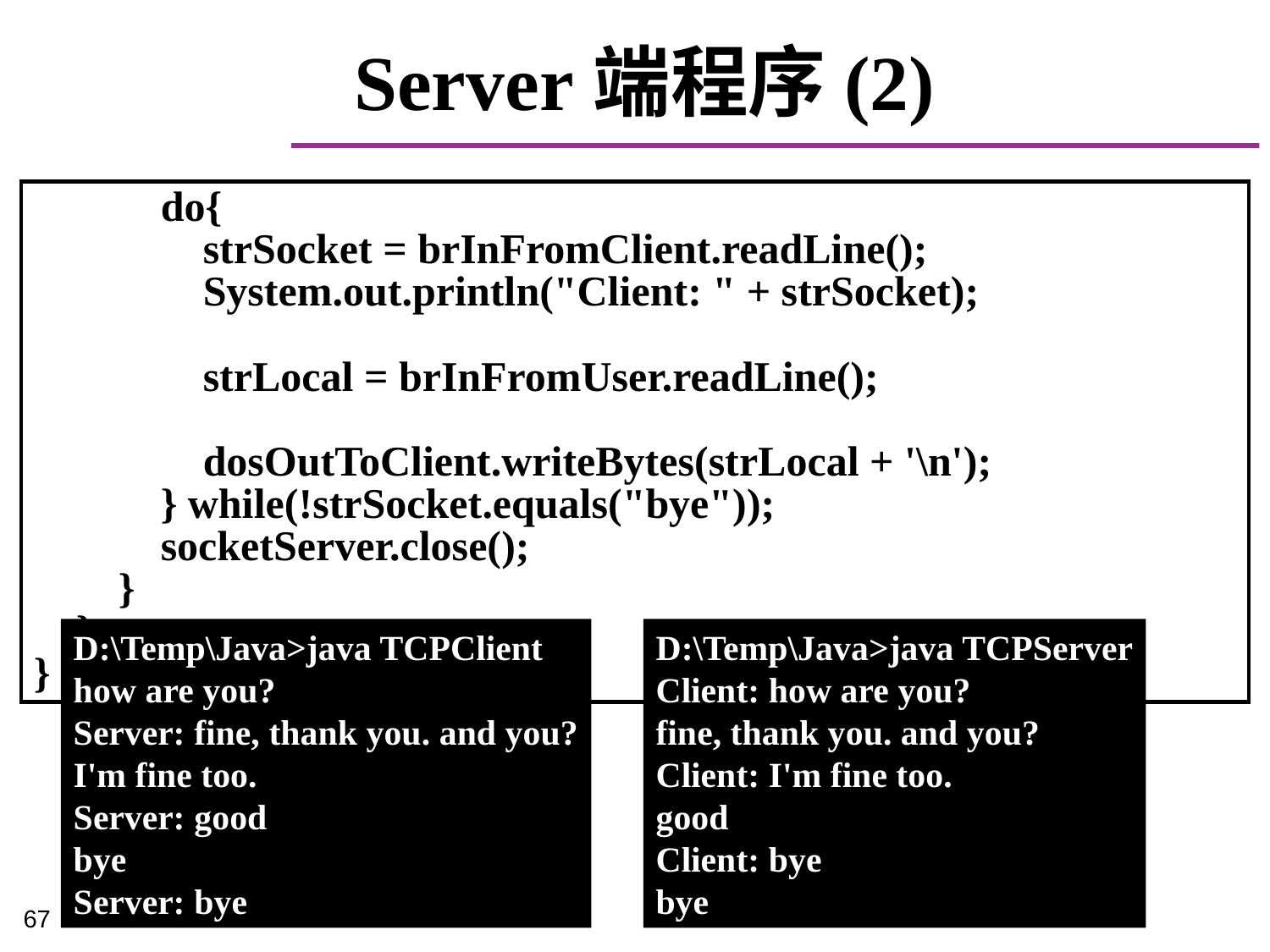

# Server端程序(2)
            do{
                strSocket = brInFromClient.readLine();
                System.out.println("Client: " + strSocket);

                strLocal = brInFromUser.readLine();

                dosOutToClient.writeBytes(strLocal + '\n');
            } while(!strSocket.equals("bye"));
            socketServer.close();
        }
    }
}
D:\Temp\Java>java TCPClient
how are you?
Server: fine, thank you. and you?
I'm fine too.
Server: good
bye
Server: bye
D:\Temp\Java>java TCPServer
Client: how are you?
fine, thank you. and you?
Client: I'm fine too.
good
Client: bye
bye
67